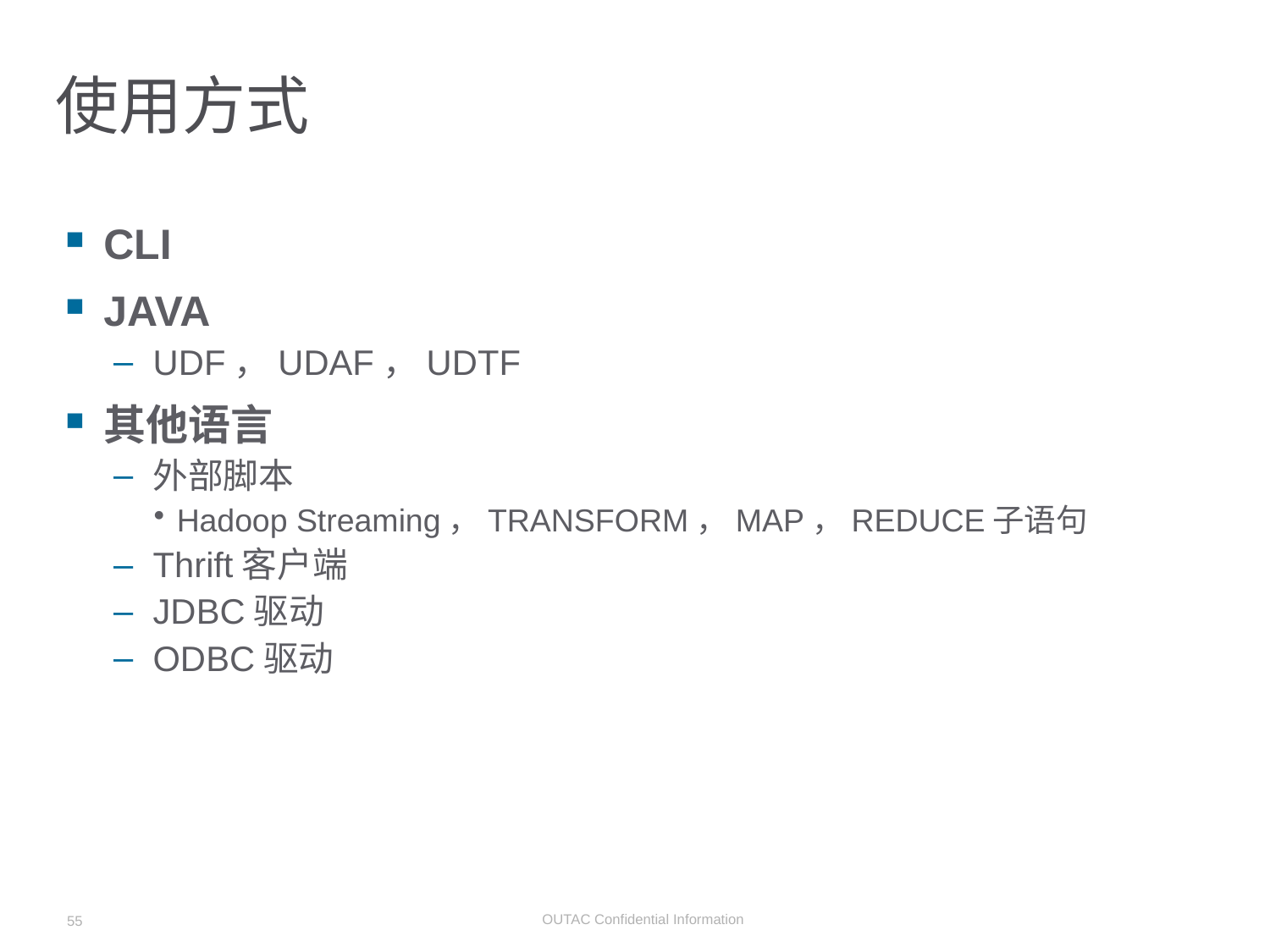

# 使用方式
CLI
JAVA
UDF，UDAF，UDTF
其他语言
外部脚本
Hadoop Streaming，TRANSFORM，MAP，REDUCE子语句
Thrift客户端
JDBC驱动
ODBC驱动
55